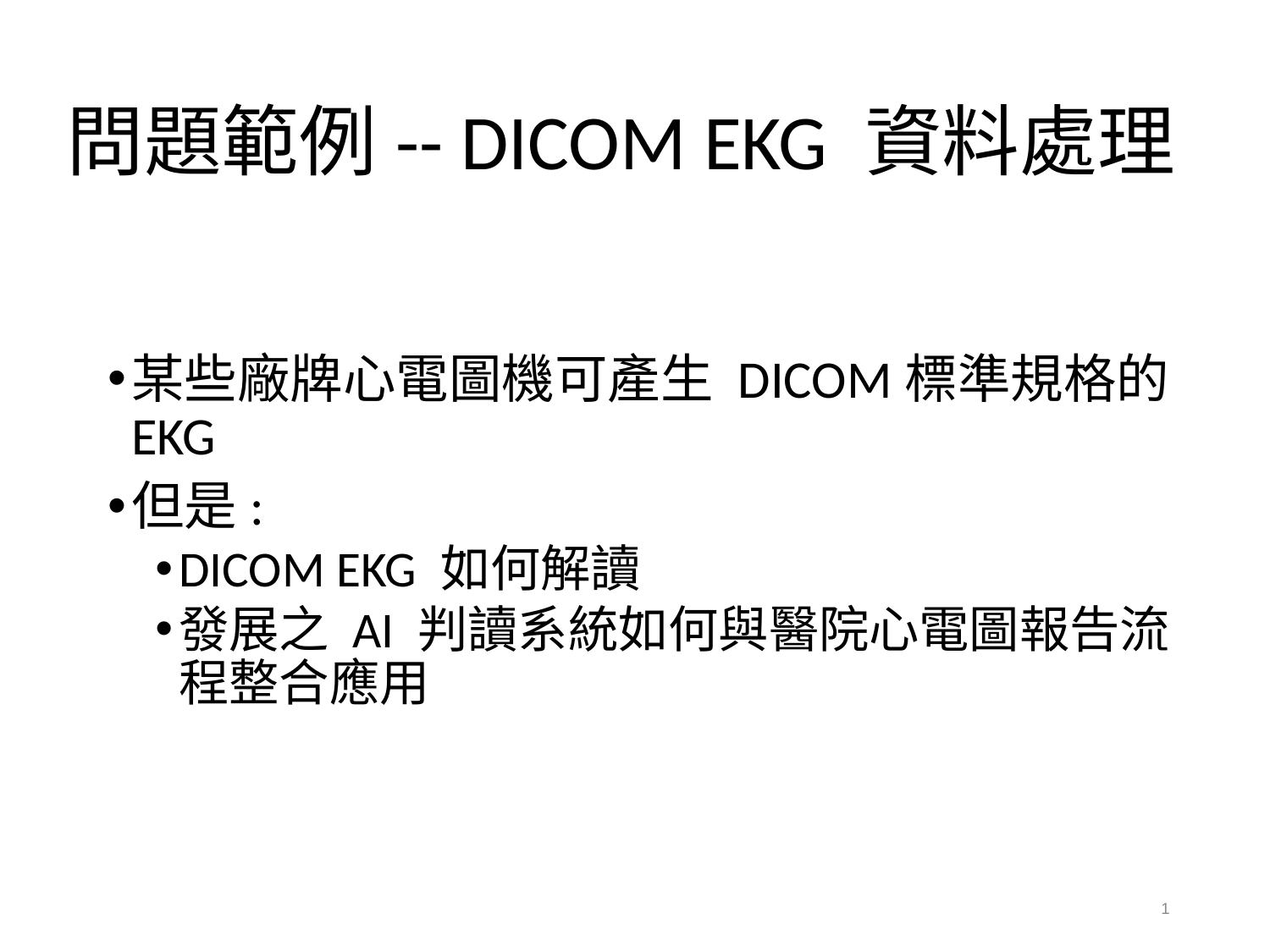

# 問題範例-- DICOM EKG 資料處理
某些廠牌心電圖機可產生 DICOM標準規格的EKG
但是:
DICOM EKG 如何解讀
發展之 AI 判讀系統如何與醫院心電圖報告流程整合應用
1